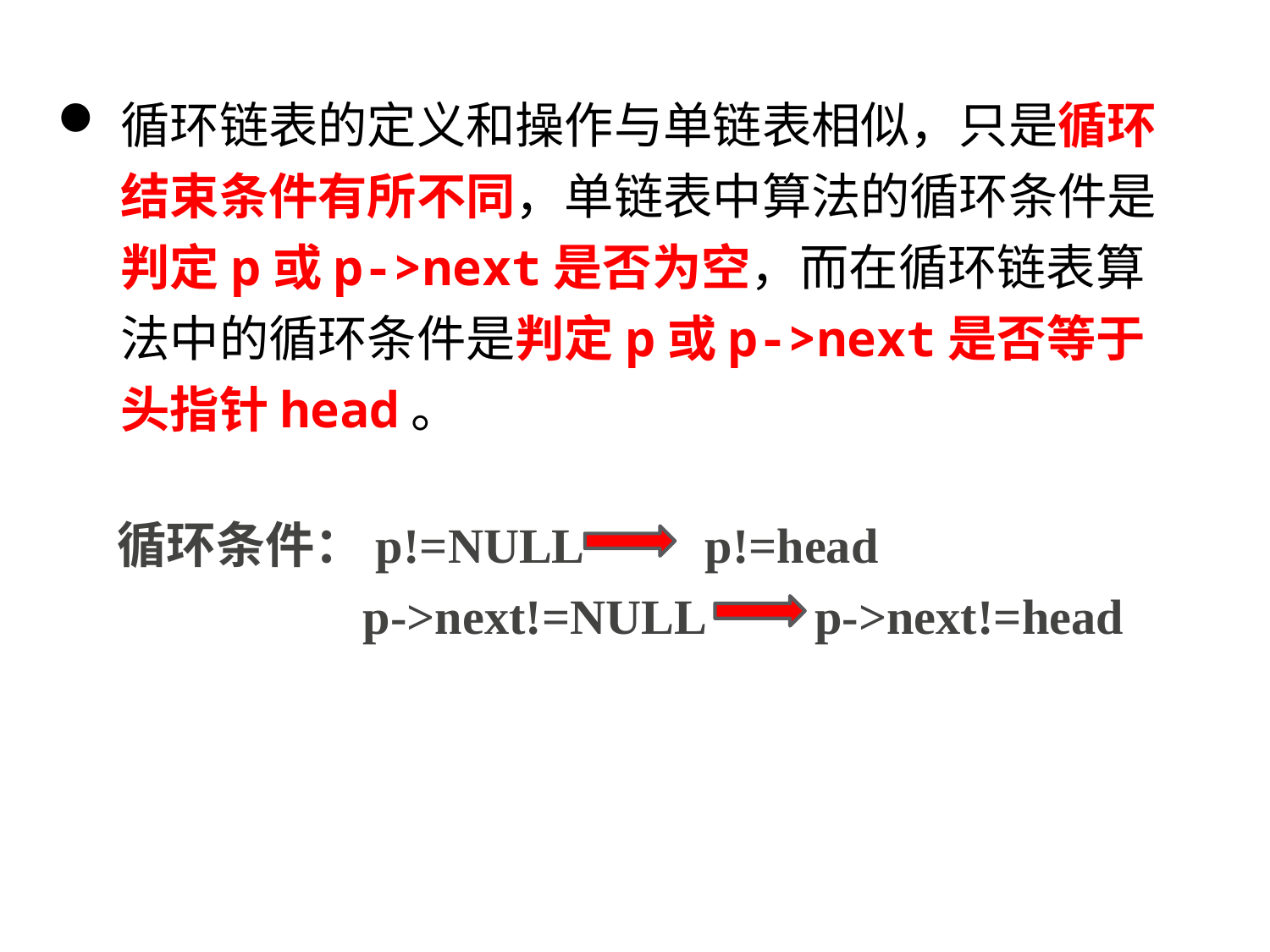

循环链表的定义和操作与单链表相似，只是循环结束条件有所不同，单链表中算法的循环条件是判定p或p->next是否为空，而在循环链表算法中的循环条件是判定p或p->next是否等于头指针head。

循环条件：p!=NULL          p!=head
                    p->next!=NULL         p->next!=head